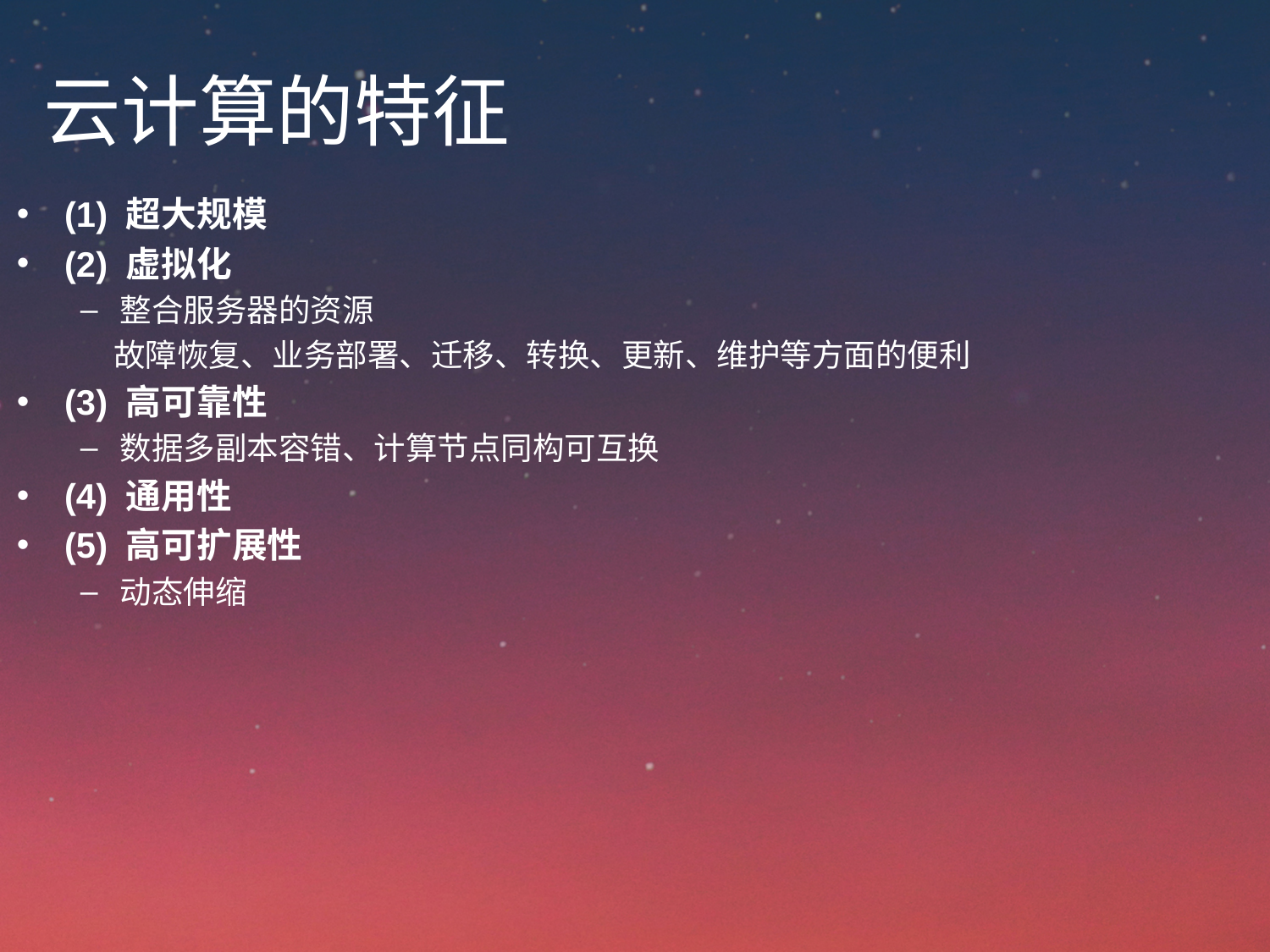

云计算的特征
(1) 超大规模
(2) 虚拟化
整合服务器的资源
     故障恢复、业务部署、迁移、转换、更新、维护等方面的便利
(3) 高可靠性
数据多副本容错、计算节点同构可互换
(4) 通用性
(5) 高可扩展性
动态伸缩